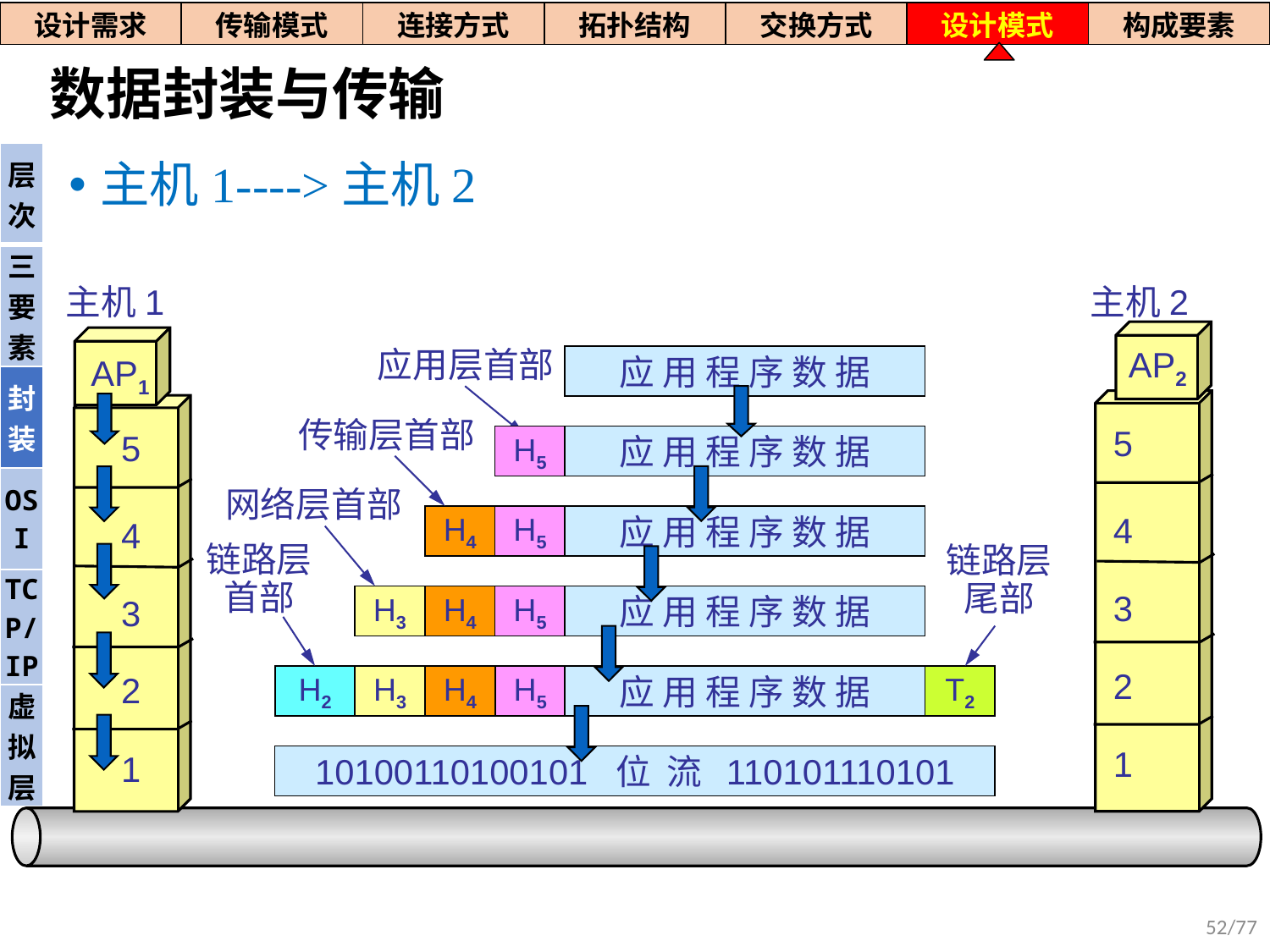

| 设计需求 | 传输模式 | 连接方式 | 拓扑结构 | 交换方式 | 设计模式 | 构成要素 |
| --- | --- | --- | --- | --- | --- | --- |

# 数据封装与传输
| 层次 |
| --- |
| 三要素 |
| 封装 |
| OSI |
| TCP/IP |
| 虚拟层 |
主机1---->主机2

主机 1
主机 2

应用层首部

H5
AP2
AP1
应 用 程 序 数 据

传输层首部

H4
5
5
应 用 程 序 数 据

网络层首部

H3

4
H5
应 用 程 序 数 据
4
链路层
首部

H2
链路层
尾部

T2

3
3
H4
H5
应 用 程 序 数 据

2
2
H3
H4
H5
应 用 程 序 数 据

1
1
10100110100101  位  流  110101110101
52/77